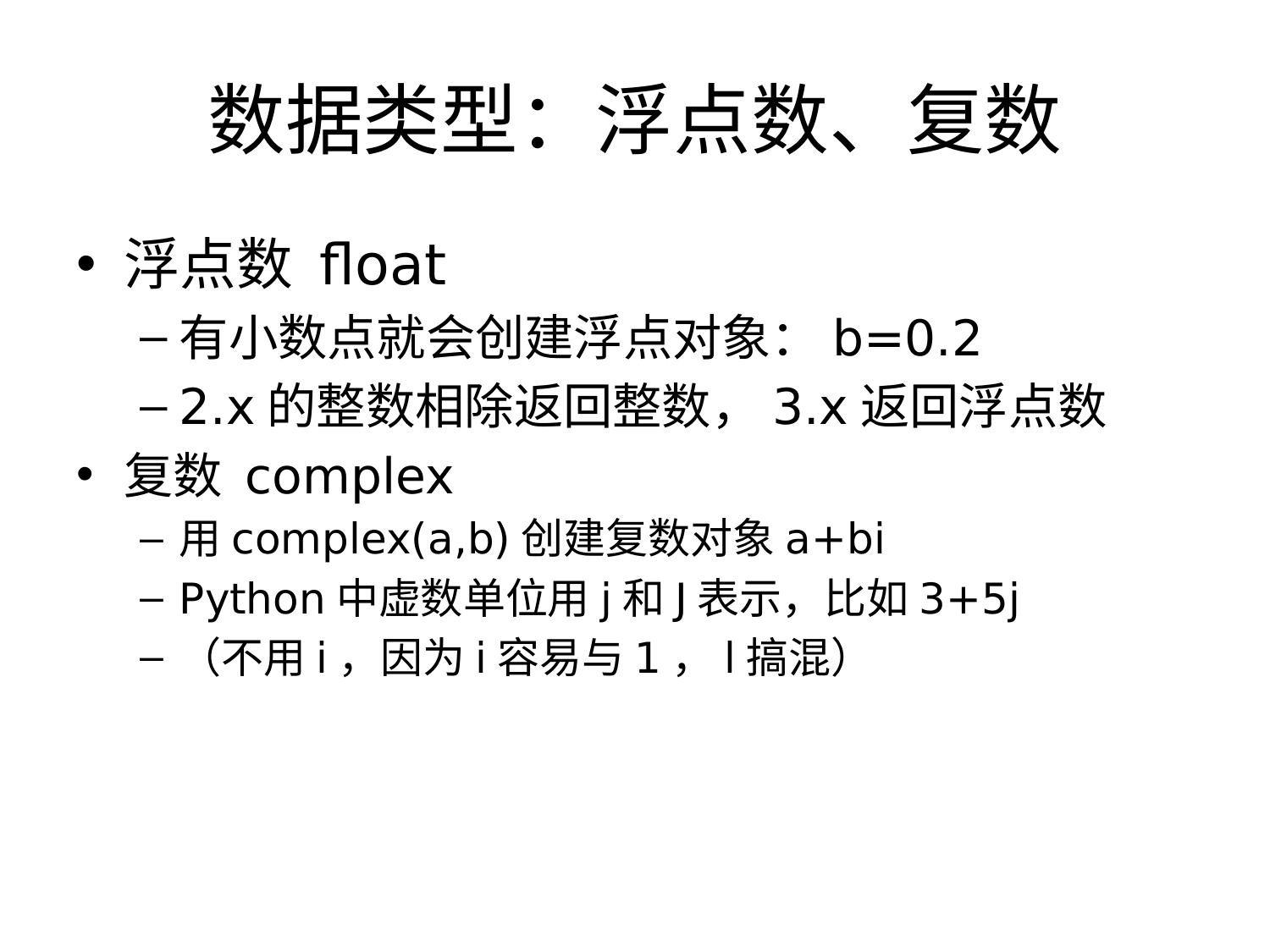

# 数据类型：浮点数、复数
浮点数 float
有小数点就会创建浮点对象：b=0.2
2.x的整数相除返回整数，3.x返回浮点数
复数 complex
用complex(a,b)创建复数对象a+bi
Python中虚数单位用j和J表示，比如3+5j
（不用i，因为i容易与1，l搞混）